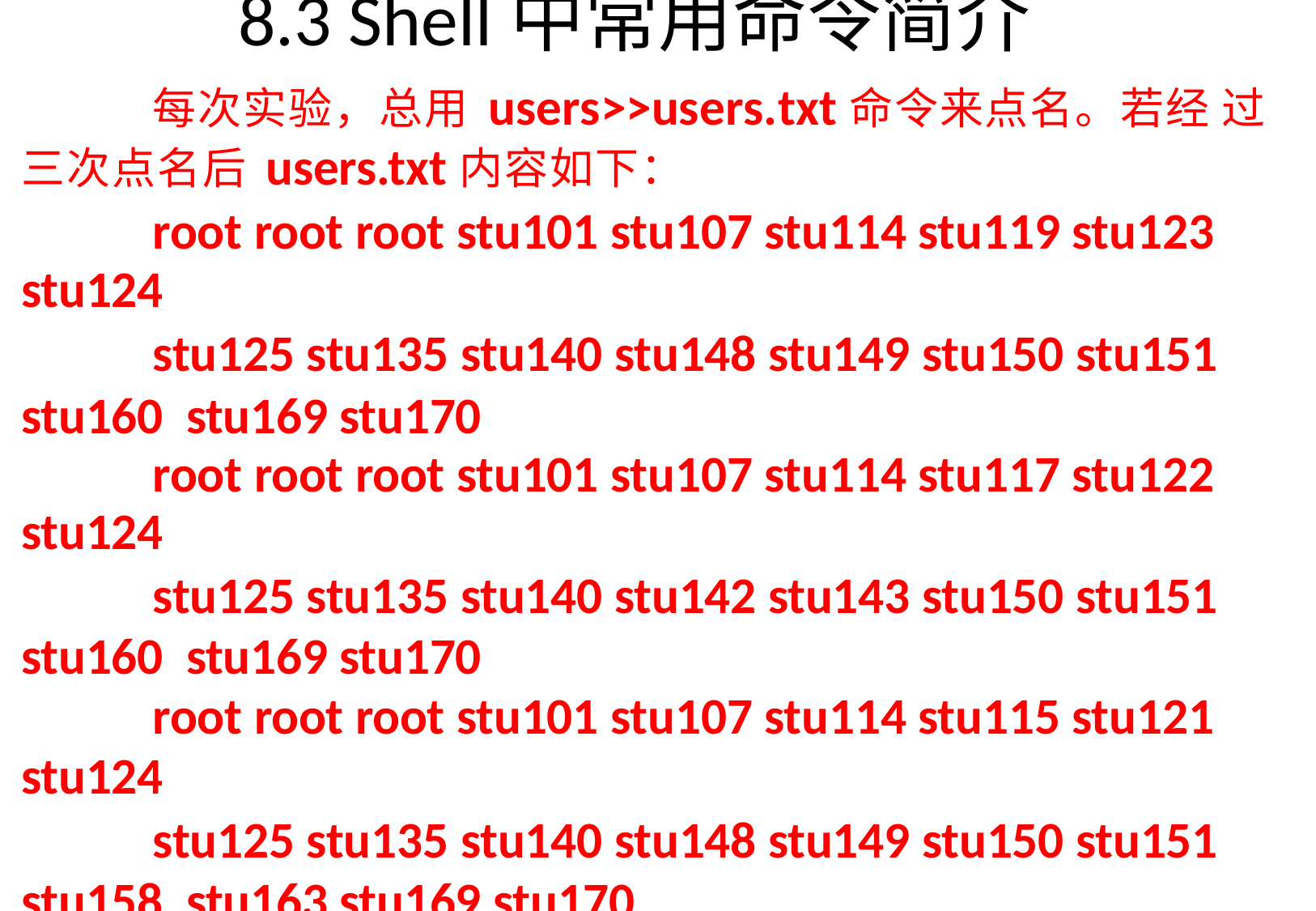

# 8.3 Shell中常用命令简介
每次实验，总用users>>users.txt命令来点名。若经 过三次点名后users.txt内容如下：
root root root stu101 stu107 stu114 stu119 stu123 stu124
stu125 stu135 stu140 stu148 stu149 stu150 stu151 stu160  stu169 stu170
root root root stu101 stu107 stu114 stu117 stu122 stu124
stu125 stu135 stu140 stu142 stu143 stu150 stu151 stu160  stu169 stu170
root root root stu101 stu107 stu114 stu115 stu121 stu124
stu125 stu135 stu140 stu148 stu149 stu150 stu151 stu158  stu163 stu169 stu170

以下介绍的命令均以users.txt作为操作对象。